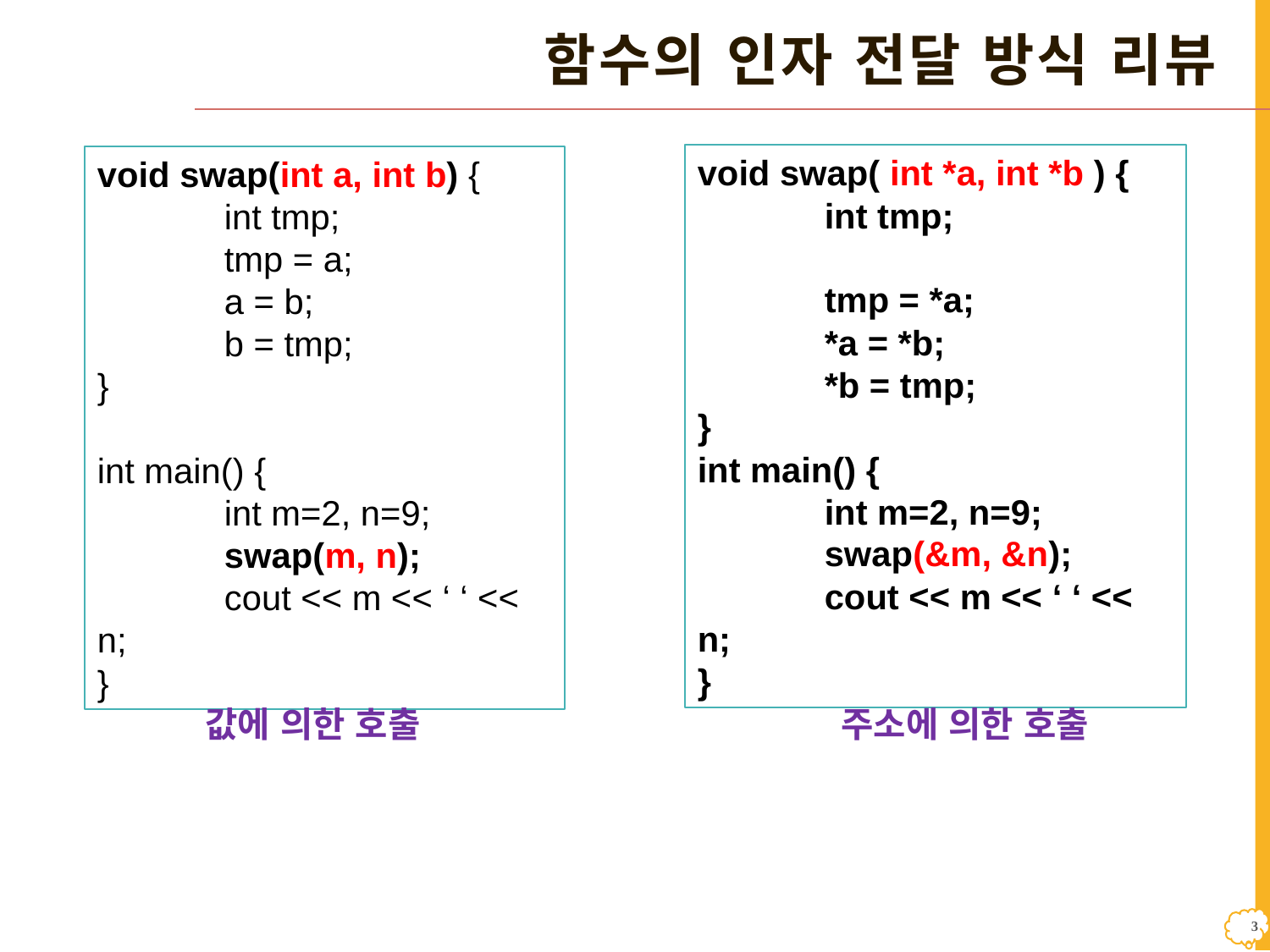

# 함수의 인자 전달 방식 리뷰
void swap( int *a, int *b ) {
	int tmp;

	tmp = *a;
	*a = *b;
	*b = tmp;
}
int main() {
	int m=2, n=9;
	swap(&m, &n);
	cout << m << ‘ ‘ << n;
}
void swap(int a, int b) {
	int tmp;
	tmp = a;
	a = b;
	b = tmp;
}

int main() {
	int m=2, n=9;
	swap(m, n);
	cout << m << ‘ ‘ << n;
}
주소에 의한 호출
값에 의한 호출
3